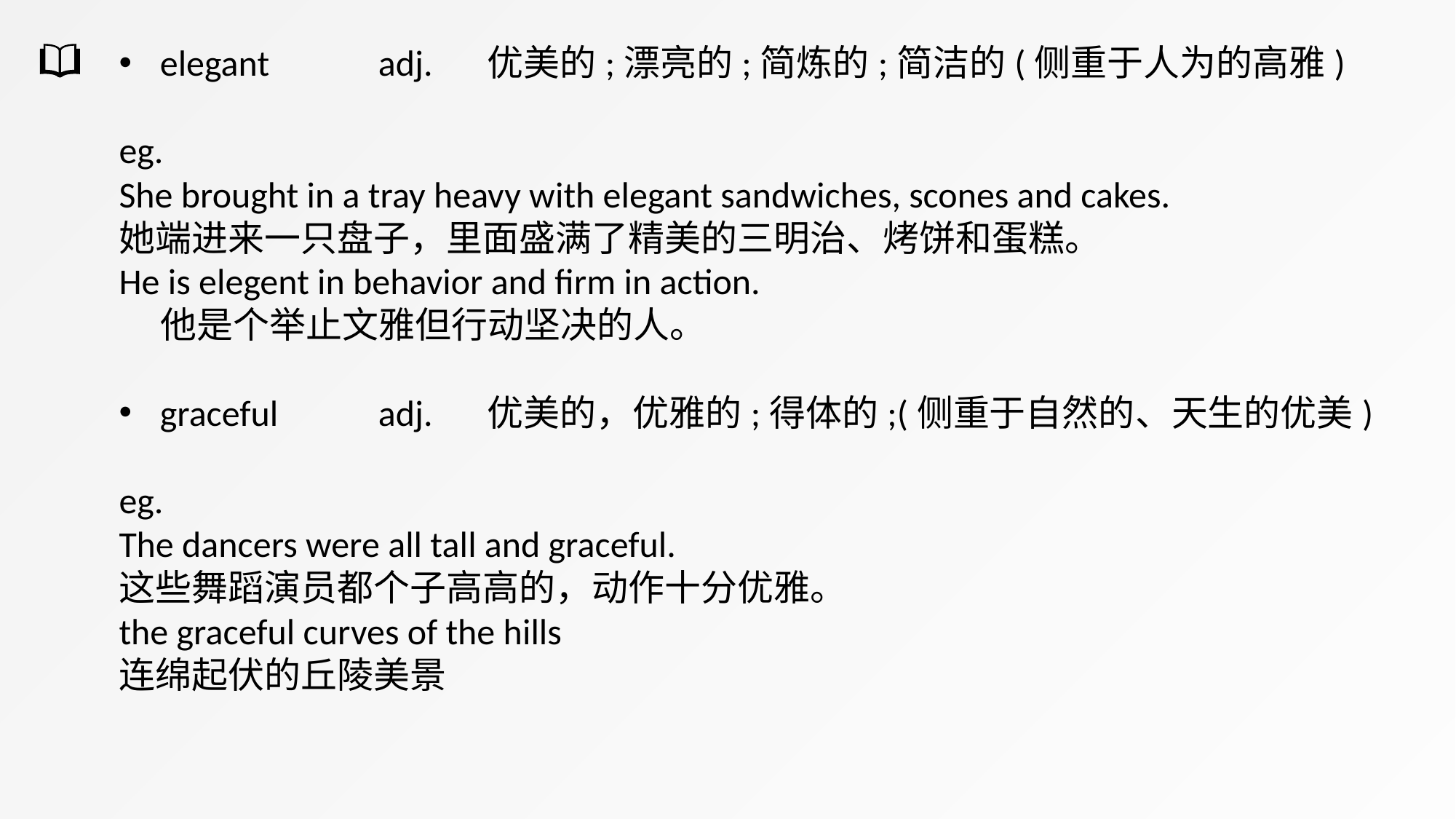

elegant 	adj.	优美的;漂亮的;简炼的;简洁的(侧重于人为的高雅)

eg.
She brought in a tray heavy with elegant sandwiches, scones and cakes.
她端进来一只盘子，里面盛满了精美的三明治、烤饼和蛋糕。
He is elegent in behavior and firm in action.
    他是个举止文雅但行动坚决的人。

graceful	adj.	优美的，优雅的;得体的;(侧重于自然的、天生的优美)

eg.
The dancers were all tall and graceful.
这些舞蹈演员都个子高高的，动作十分优雅。
the graceful curves of the hills
连绵起伏的丘陵美景